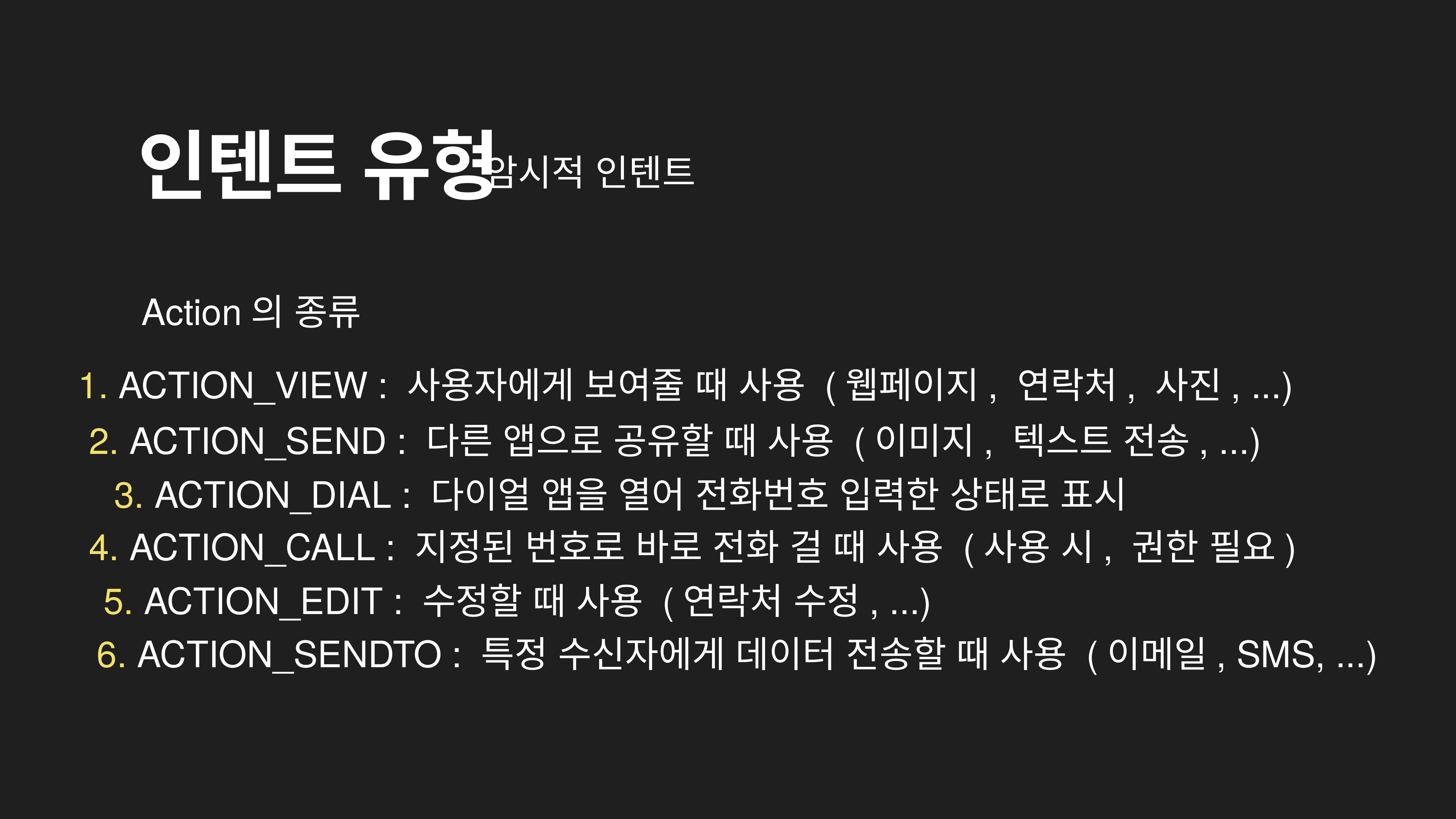

# 인텐트 유형
암시적 인텐트
Action의 종류
1. ACTION_VIEW : 사용자에게 보여줄 때 사용 (웹페이지, 연락처, 사진, ...)
2. ACTION_SEND : 다른 앱으로 공유할 때 사용 (이미지, 텍스트 전송, ...)
3. ACTION_DIAL : 다이얼 앱을 열어 전화번호 입력한 상태로 표시
4. ACTION_CALL : 지정된 번호로 바로 전화 걸 때 사용 (사용 시, 권한 필요)
5. ACTION_EDIT : 수정할 때 사용 (연락처 수정, ...)
6. ACTION_SENDTO : 특정 수신자에게 데이터 전송할 때 사용 (이메일, SMS, ...)